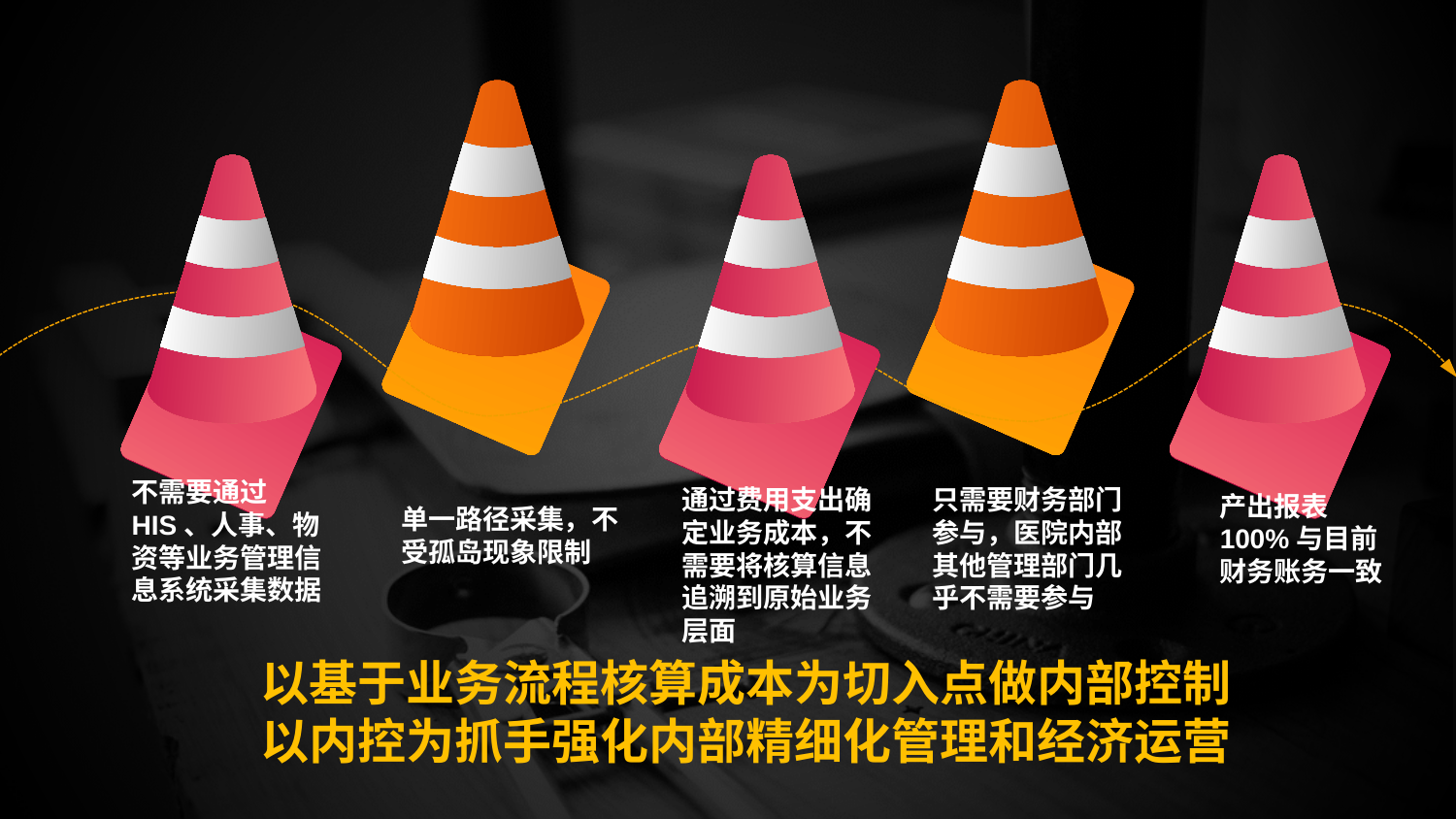

不需要通过HIS、人事、物资等业务管理信息系统采集数据
通过费用支出确定业务成本，不需要将核算信息追溯到原始业务层面
只需要财务部门参与，医院内部其他管理部门几乎不需要参与
产出报表100%与目前财务账务一致
单一路径采集，不受孤岛现象限制
以基于业务流程核算成本为切入点做内部控制
以内控为抓手强化内部精细化管理和经济运营